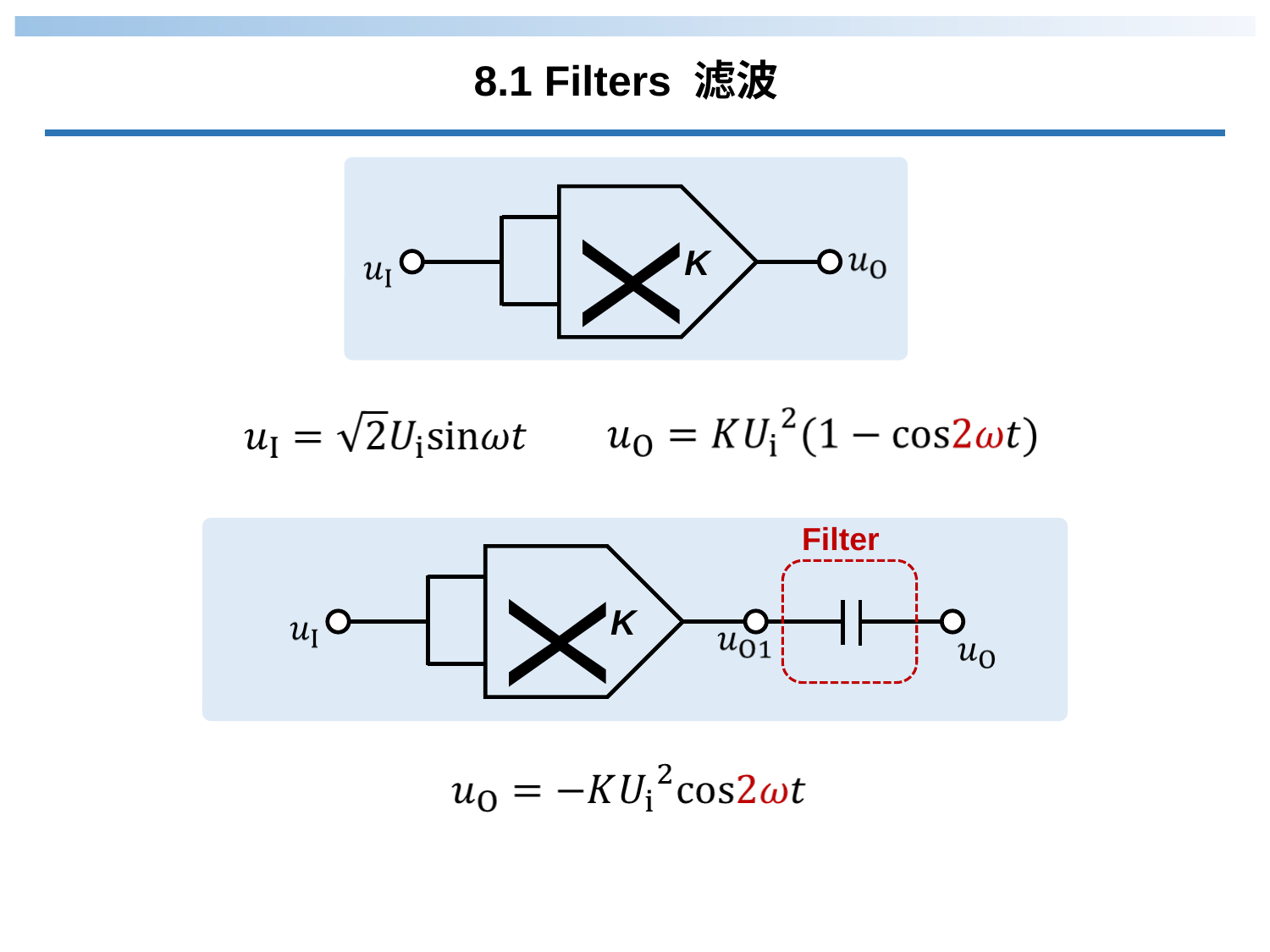

8.1 Filters 滤波

X

K

Filter

X

K